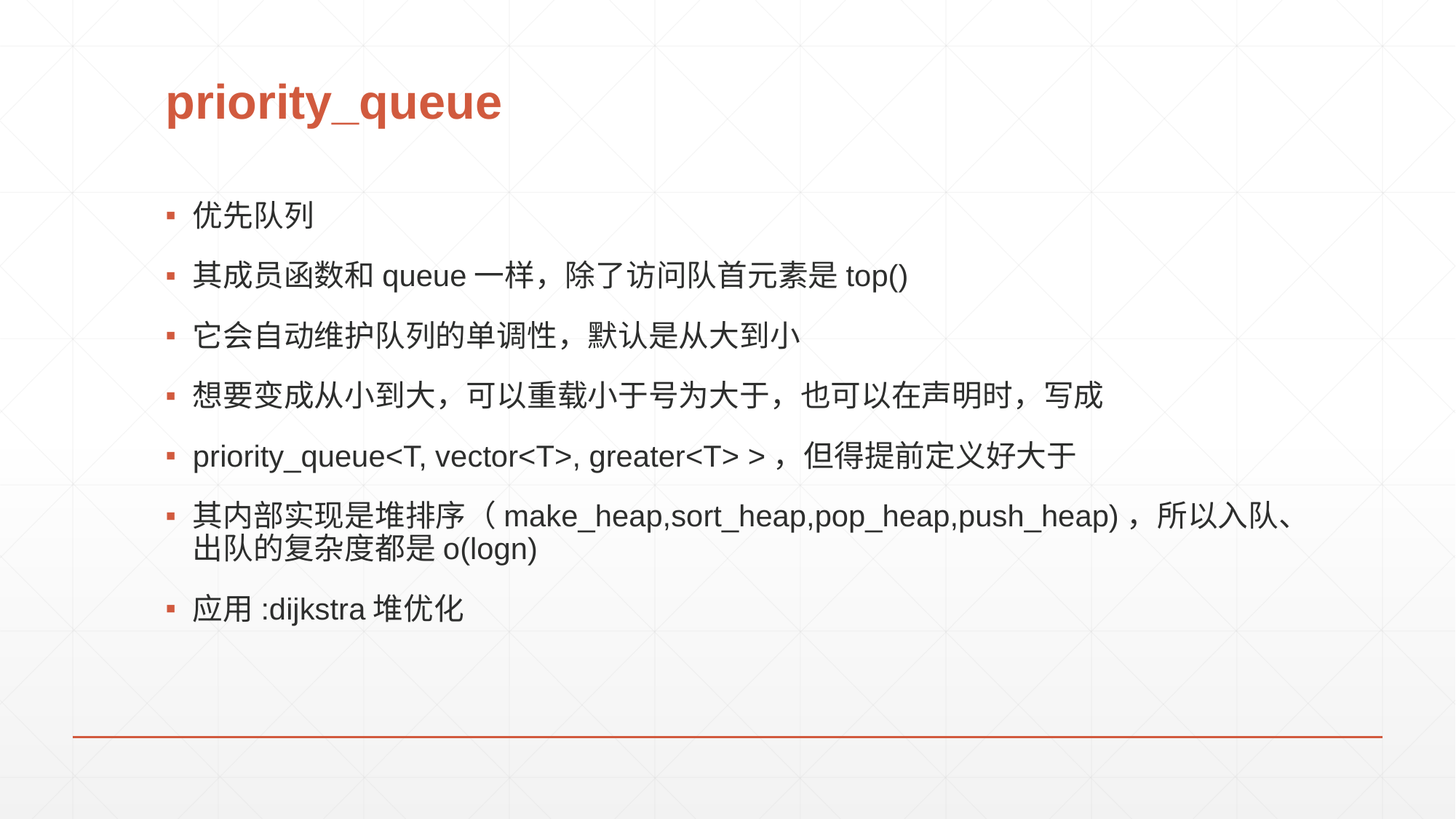

# priority_queue
优先队列
其成员函数和queue一样，除了访问队首元素是top()
它会自动维护队列的单调性，默认是从大到小
想要变成从小到大，可以重载小于号为大于，也可以在声明时，写成
priority_queue<T, vector<T>, greater<T> >，但得提前定义好大于
其内部实现是堆排序（make_heap,sort_heap,pop_heap,push_heap)，所以入队、出队的复杂度都是o(logn)
应用:dijkstra堆优化